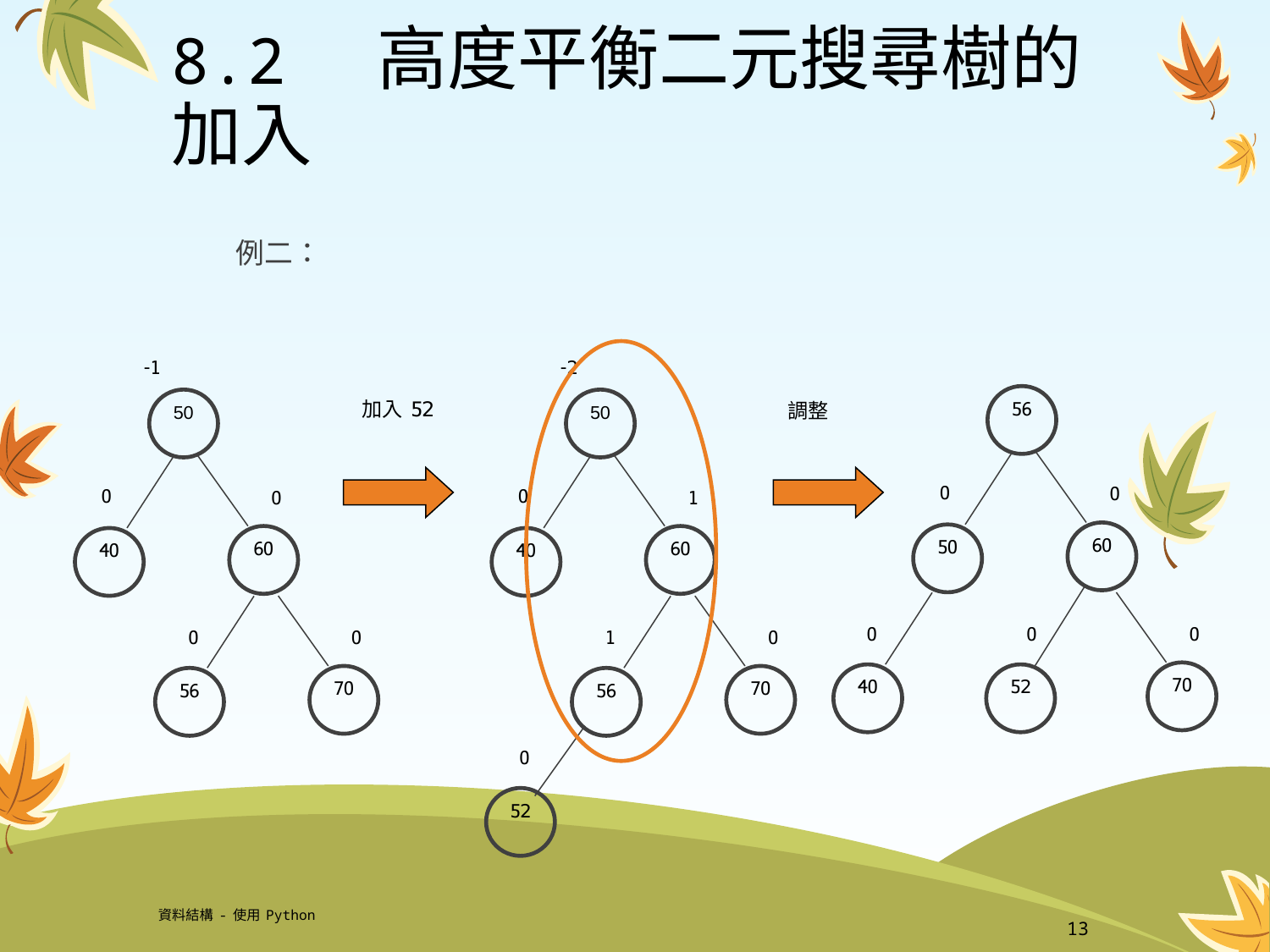

# 8.2  高度平衡二元搜尋樹的加入
例二：

-1
-2
加入52
56
調整
50
50

0
0
0
0
0
1
60
50
60
60
40
40

0
0
0
0
0
1
0
70
40
52
70
70
56
56

0
52
資料結構-使用Python
13